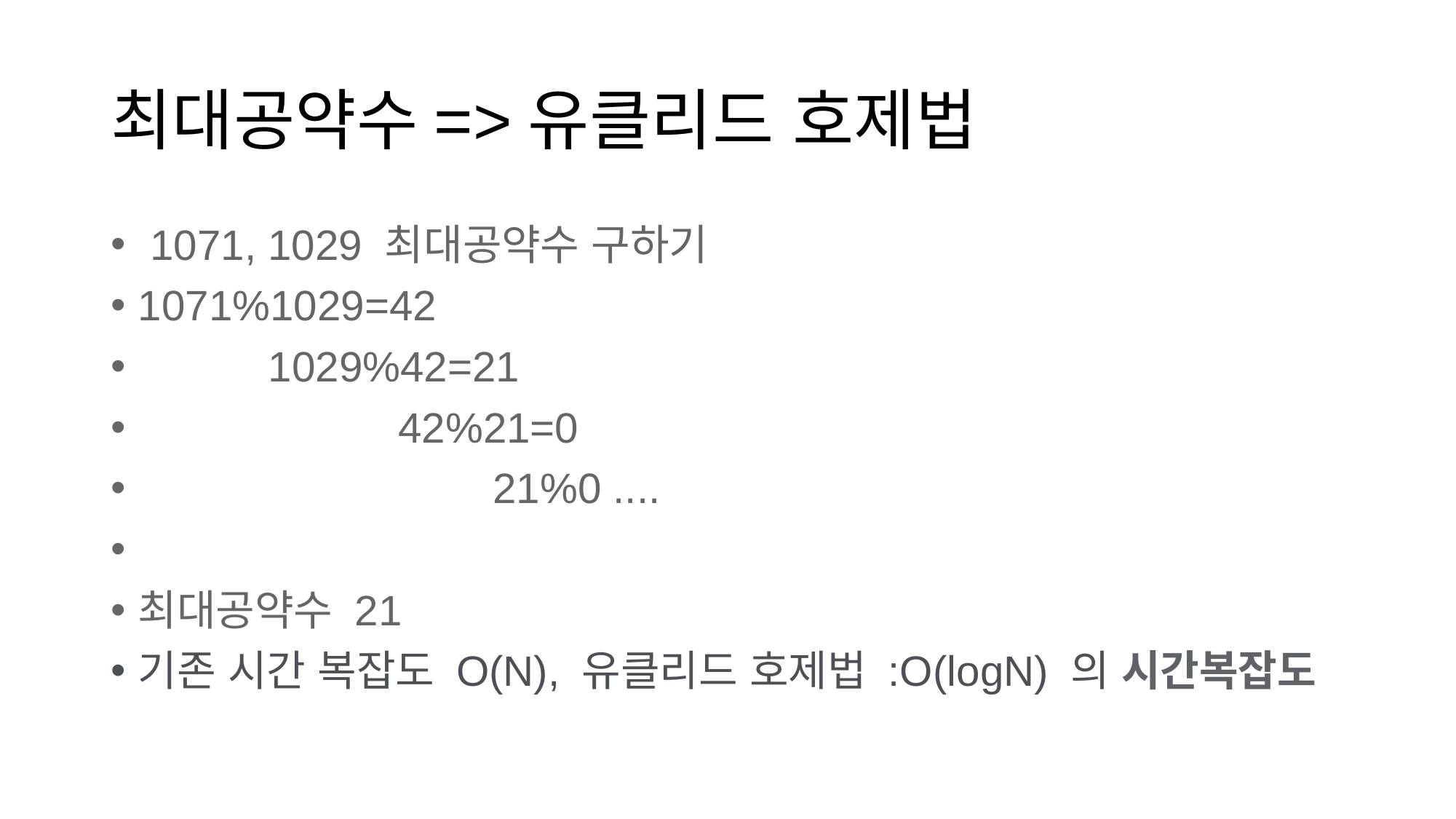

# 최대공약수=>유클리드 호제법
 1071, 1029 최대공약수 구하기
1071%1029=42
           1029%42=21
                      42%21=0
                              21%0 ....

최대공약수 21
기존 시간 복잡도 O(N), 유클리드 호제법 :O(logN) 의 시간복잡도